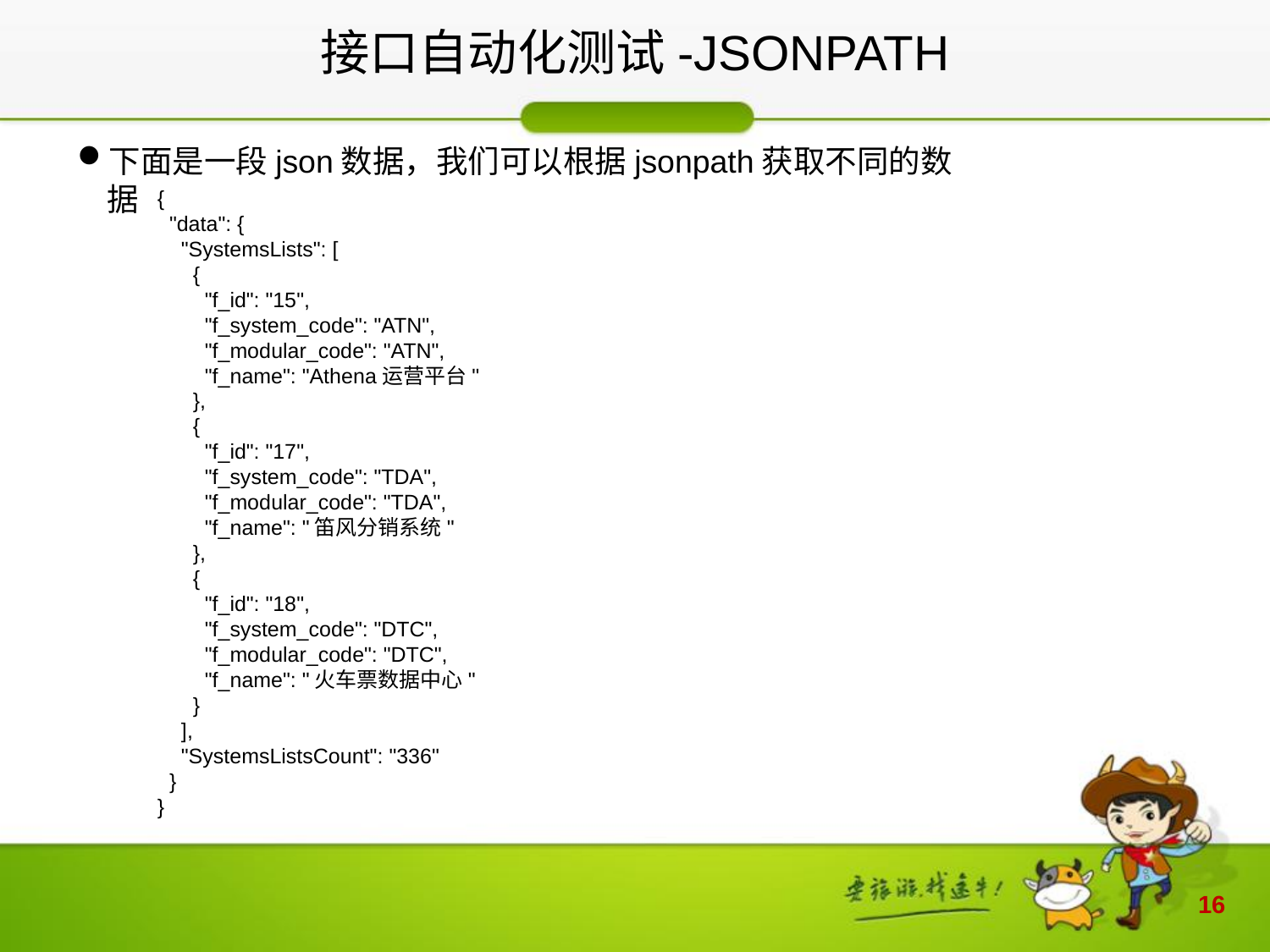

接口自动化测试-JSONPATH
下面是一段json数据，我们可以根据jsonpath获取不同的数据
{
  "data": {
    "SystemsLists": [
      {
        "f_id": "15",
        "f_system_code": "ATN",
        "f_modular_code": "ATN",
        "f_name": "Athena运营平台"
      },
      {
        "f_id": "17",
        "f_system_code": "TDA",
        "f_modular_code": "TDA",
        "f_name": "笛风分销系统"
      },
      {
        "f_id": "18",
        "f_system_code": "DTC",
        "f_modular_code": "DTC",
        "f_name": "火车票数据中心"
      }
    ],
    "SystemsListsCount": "336"
  }
}
16